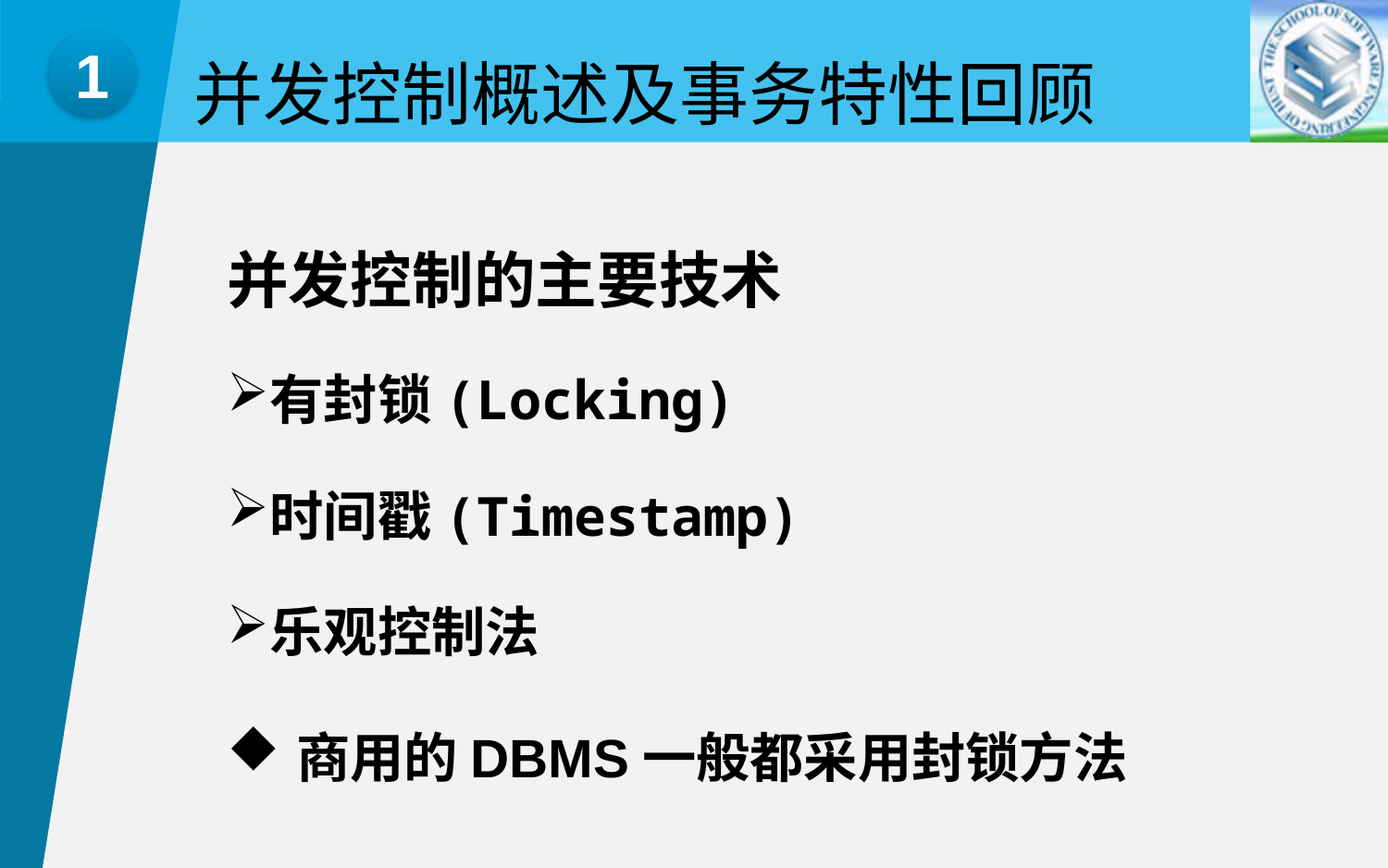

并发控制概述及事务特性回顾
1
并发控制的主要技术
有封锁(Locking)
时间戳(Timestamp)
乐观控制法
商用的DBMS一般都采用封锁方法